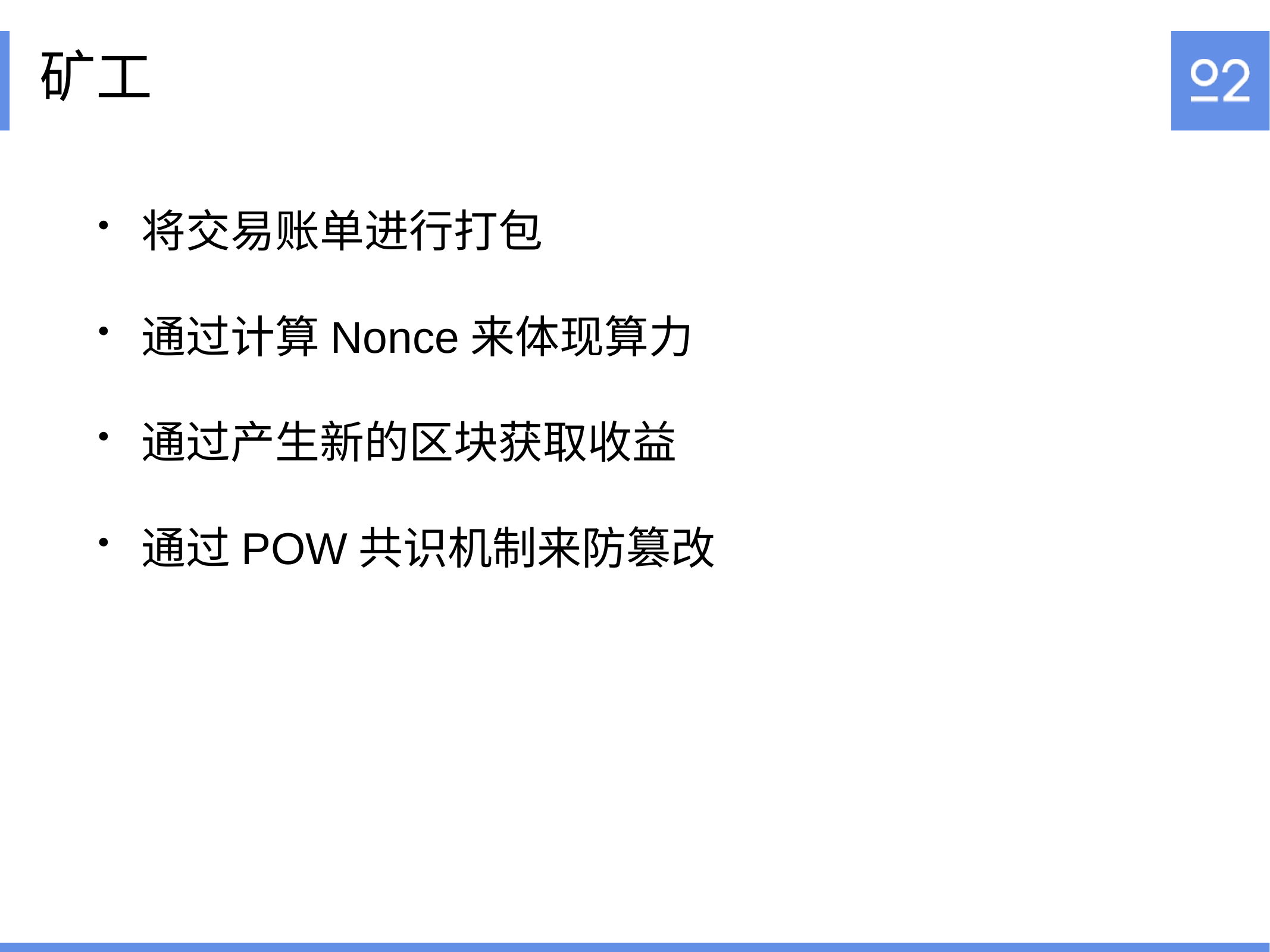

# 矿工
将交易账单进行打包
通过计算Nonce来体现算力
通过产生新的区块获取收益
通过POW共识机制来防篡改